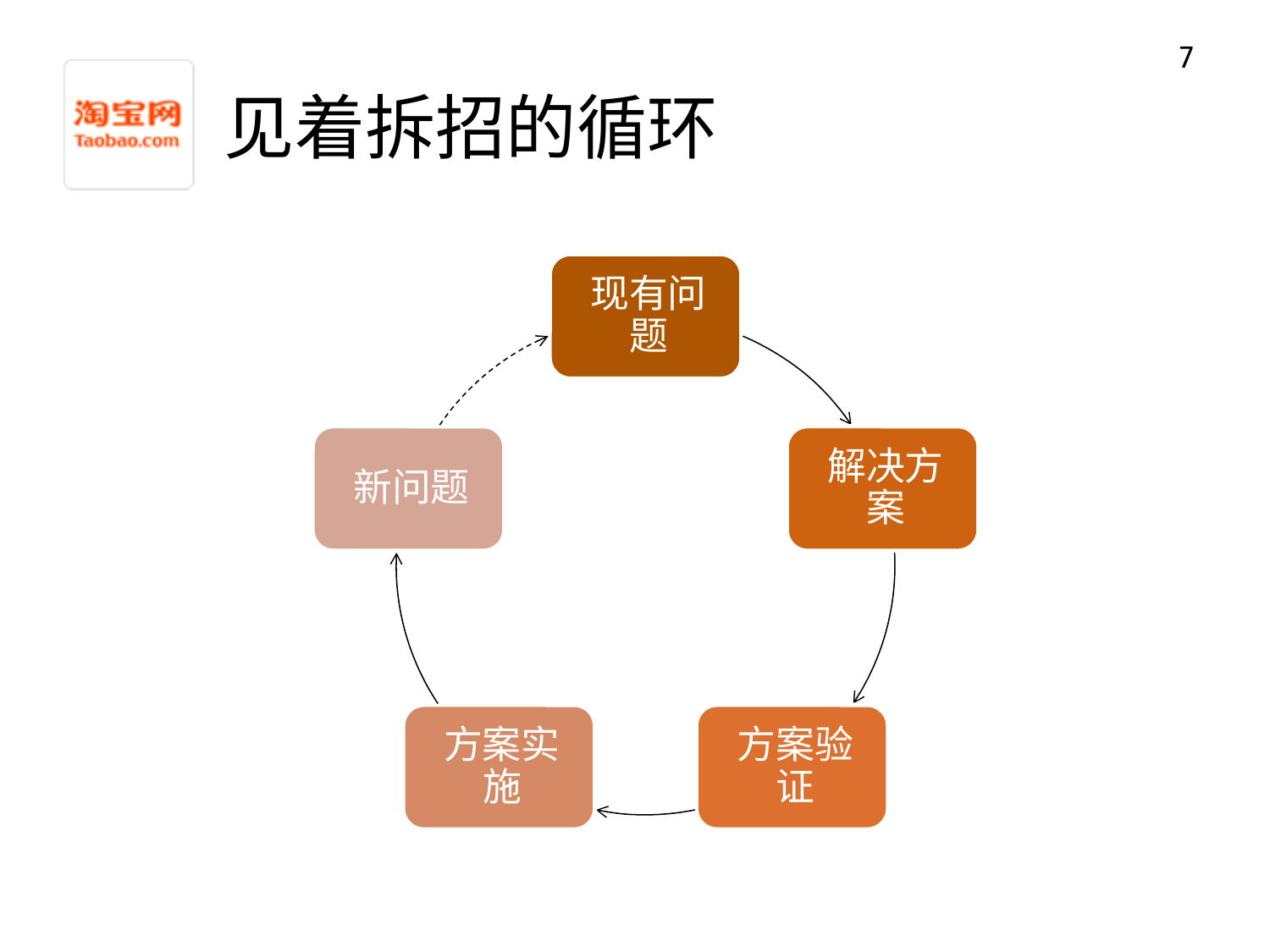

7
# 见着拆招的循环
现有问题
解决方案
方案验证
方案实施
新问题